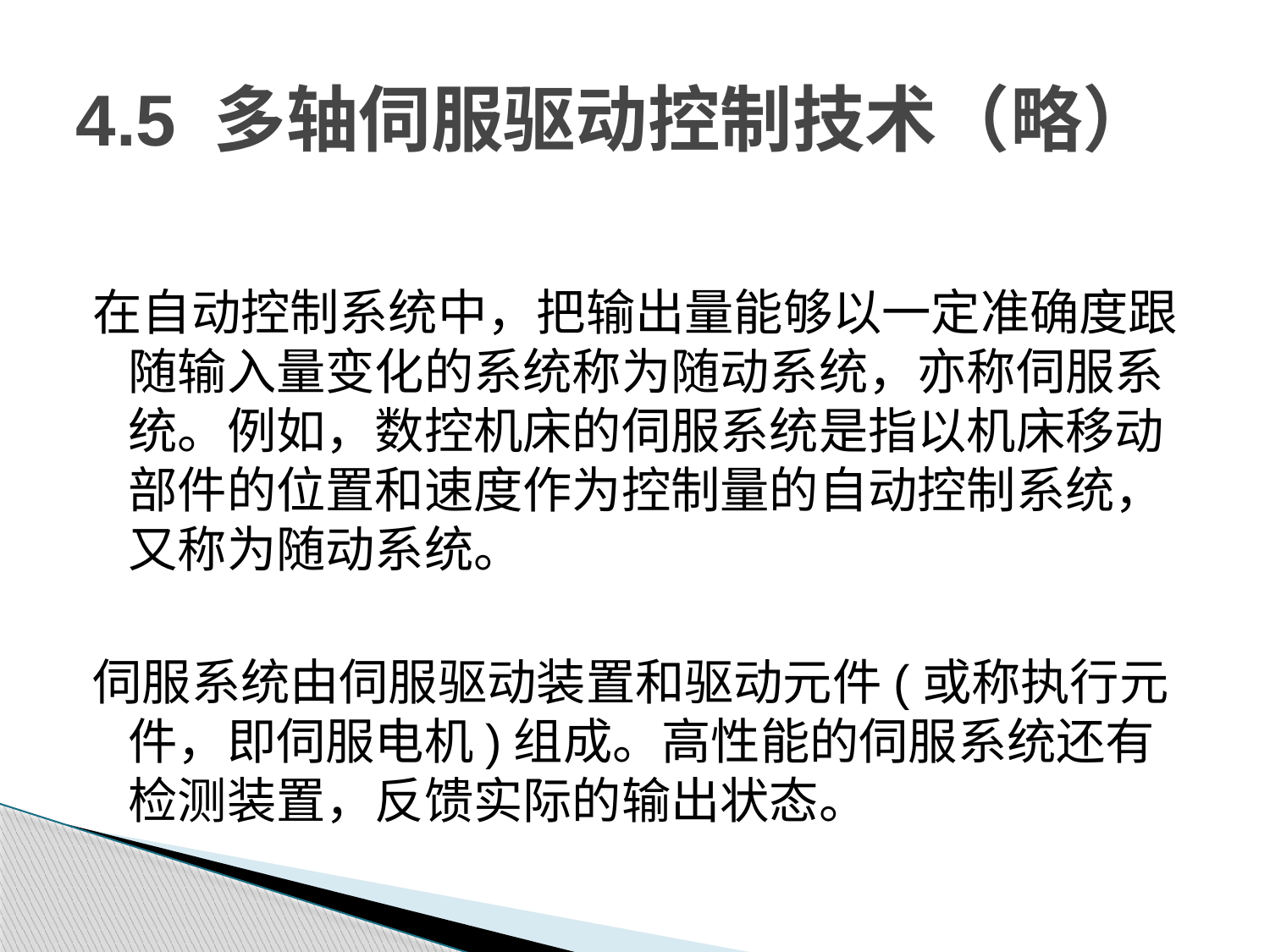

# 4.5 多轴伺服驱动控制技术（略）
在自动控制系统中，把输出量能够以一定准确度跟随输入量变化的系统称为随动系统，亦称伺服系统。例如，数控机床的伺服系统是指以机床移动部件的位置和速度作为控制量的自动控制系统，又称为随动系统。

伺服系统由伺服驱动装置和驱动元件(或称执行元件，即伺服电机)组成。高性能的伺服系统还有检测装置，反馈实际的输出状态。